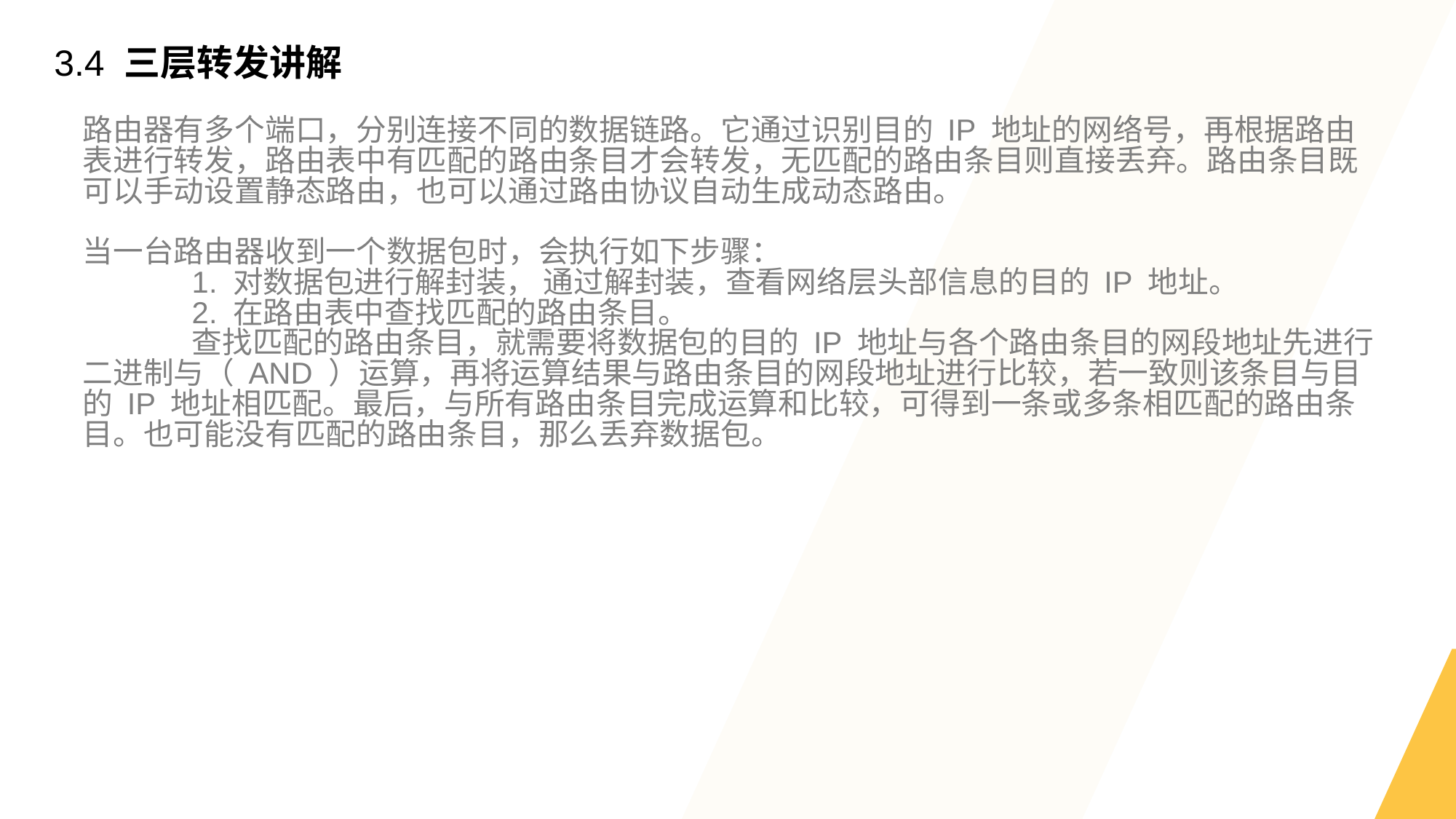

3.4 三层转发讲解

路由器有多个端口，分别连接不同的数据链路。它通过识别目的 IP 地址的网络号，再根据路由表进行转发，路由表中有匹配的路由条目才会转发，无匹配的路由条目则直接丢弃。路由条目既可以手动设置静态路由，也可以通过路由协议自动生成动态路由。

当一台路由器收到一个数据包时，会执行如下步骤：
	1. 对数据包进行解封装， 通过解封装，查看网络层头部信息的目的 IP 地址。
	2. 在路由表中查找匹配的路由条目。
	查找匹配的路由条目，就需要将数据包的目的 IP 地址与各个路由条目的网段地址先进行二进制与（ AND ）运算，再将运算结果与路由条目的网段地址进行比较，若一致则该条目与目的 IP 地址相匹配。最后，与所有路由条目完成运算和比较，可得到一条或多条相匹配的路由条目。也可能没有匹配的路由条目，那么丢弃数据包。